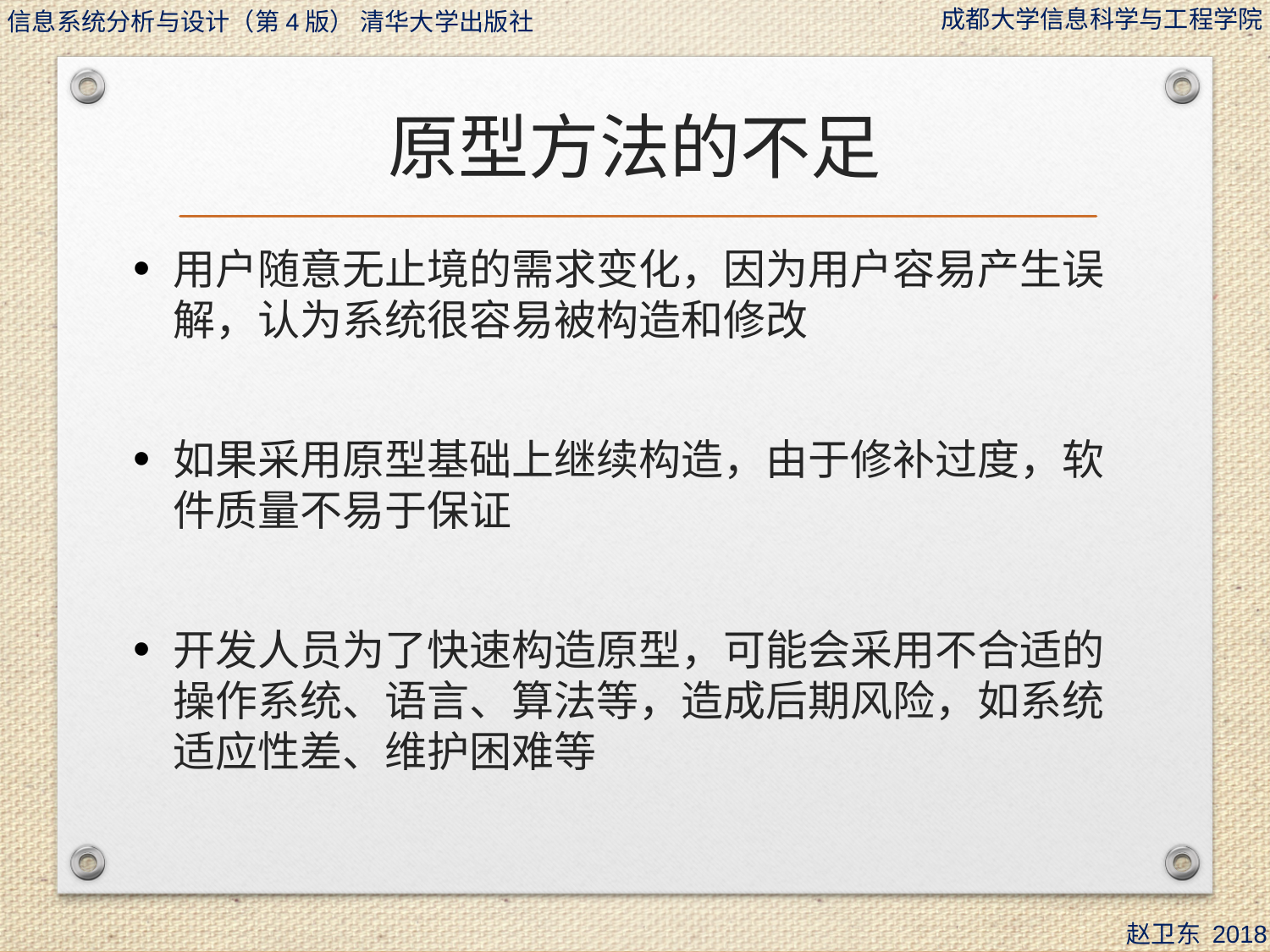

# 原型方法的不足
用户随意无止境的需求变化，因为用户容易产生误解，认为系统很容易被构造和修改

如果采用原型基础上继续构造，由于修补过度，软件质量不易于保证

开发人员为了快速构造原型，可能会采用不合适的操作系统、语言、算法等，造成后期风险，如系统适应性差、维护困难等